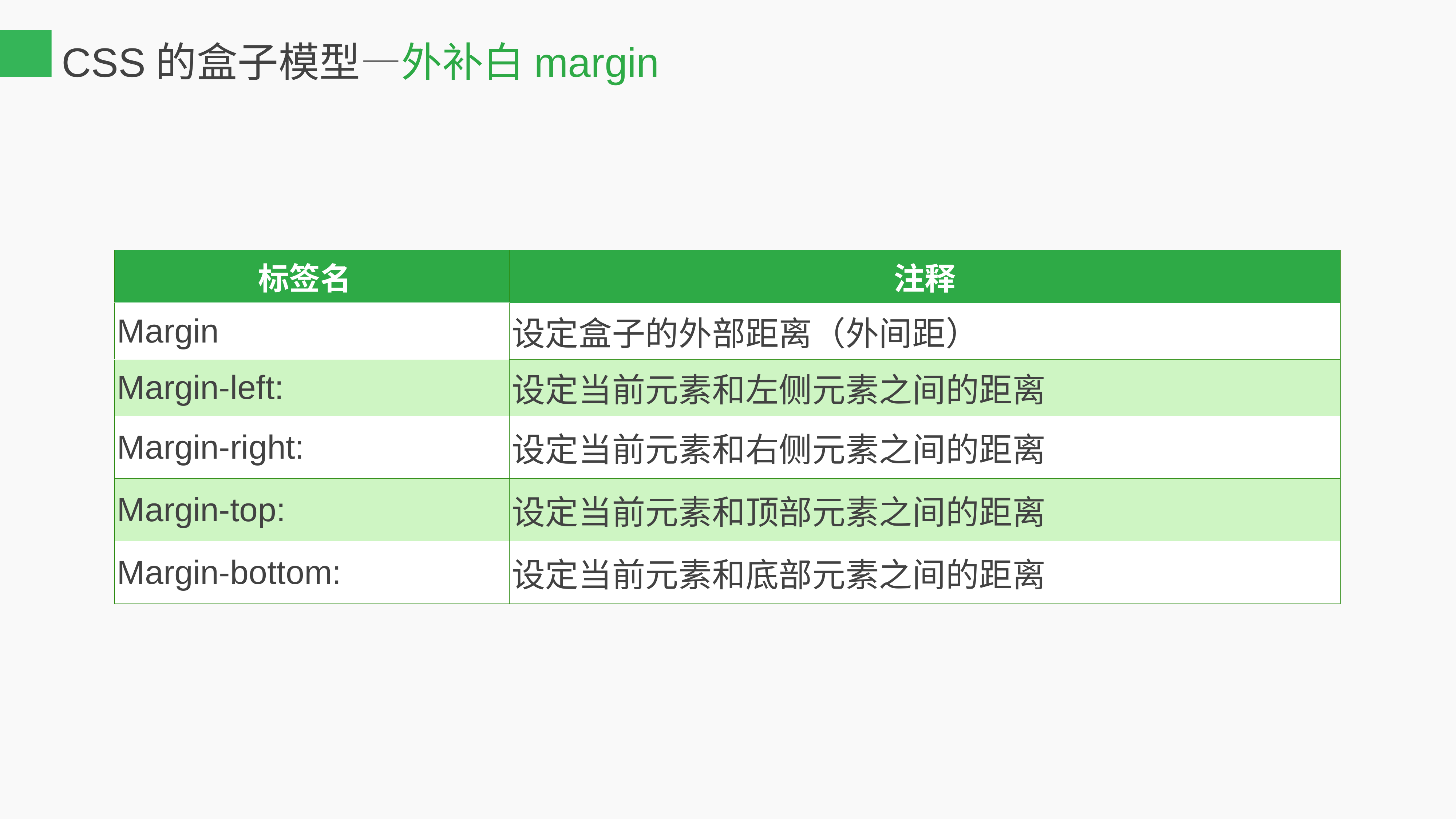

# CSS的盒子模型—外补白margin
| 标签名 | 注释 |
| --- | --- |
| Margin | 设定盒子的外部距离（外间距） |
| Margin-left: | 设定当前元素和左侧元素之间的距离 |
| Margin-right: | 设定当前元素和右侧元素之间的距离 |
| Margin-top: | 设定当前元素和顶部元素之间的距离 |
| Margin-bottom: | 设定当前元素和底部元素之间的距离 |